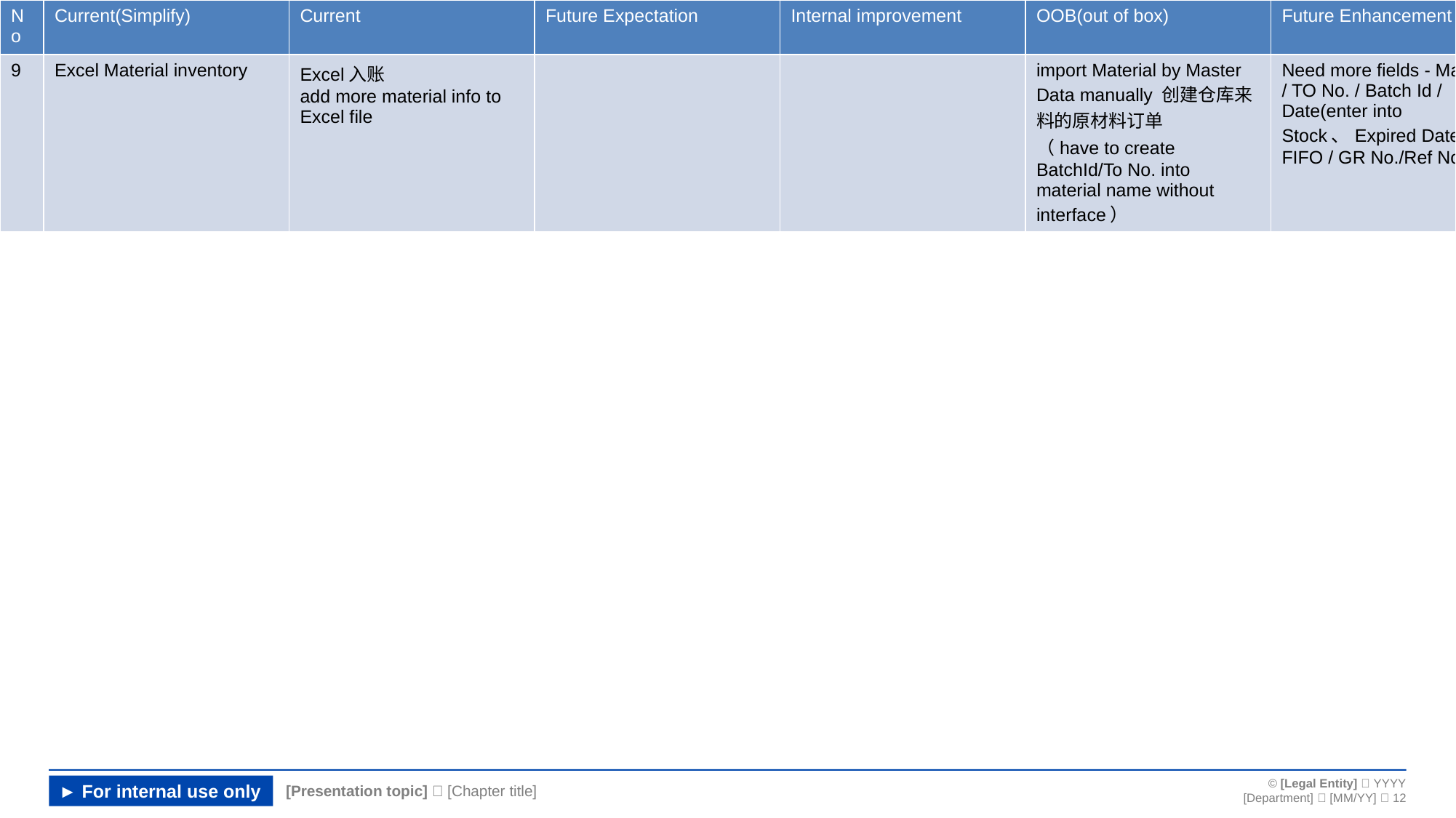

| No | Current(Simplify) | Current | Future Expectation | Internal improvement | OOB(out of box) | Future Enhancement |  |
| --- | --- | --- | --- | --- | --- | --- | --- |
| 9 | Excel Material inventory | Excel入账 add more material info to Excel file |  |  | import Material by Master Data manually 创建仓库来料的原材料订单 （have to create BatchId/To No. into material name without interface） | Need more fields - Material / TO No. / Batch Id / Date(enter into Stock、Expired Date) for FIFO / GR No./Ref No. |  |
#